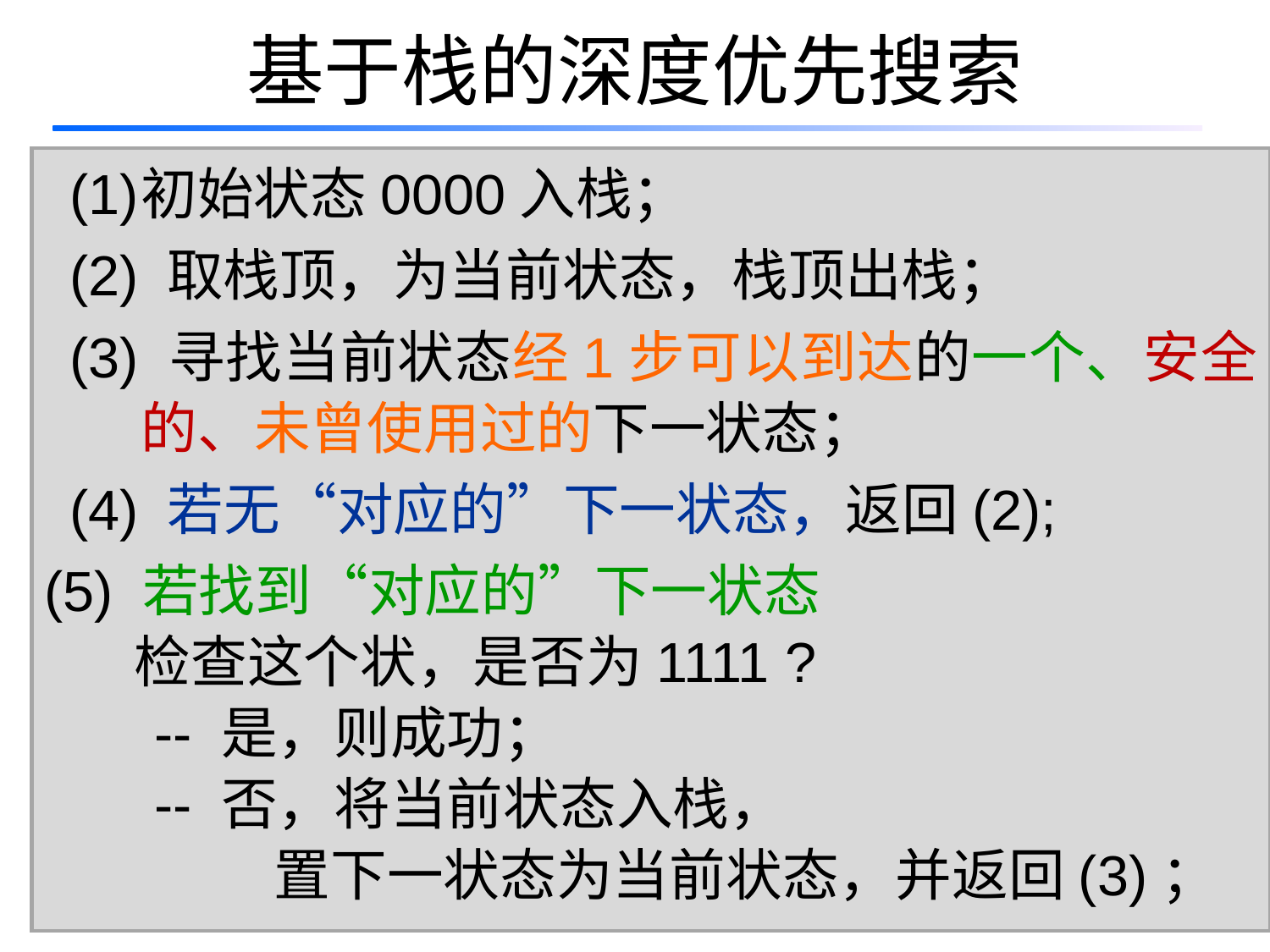

# 基于栈的深度优先搜索

初始状态0000入栈；
 取栈顶，为当前状态，栈顶出栈；
 寻找当前状态经1步可以到达的一个、安全的、未曾使用过的下一状态；
(4) 若无“对应的”下一状态，返回(2);
(5) 若找到“对应的”下一状态
      检查这个状，是否为1111 ?
       -- 是，则成功；
       -- 否，将当前状态入栈，
                 置下一状态为当前状态，并返回(3)；